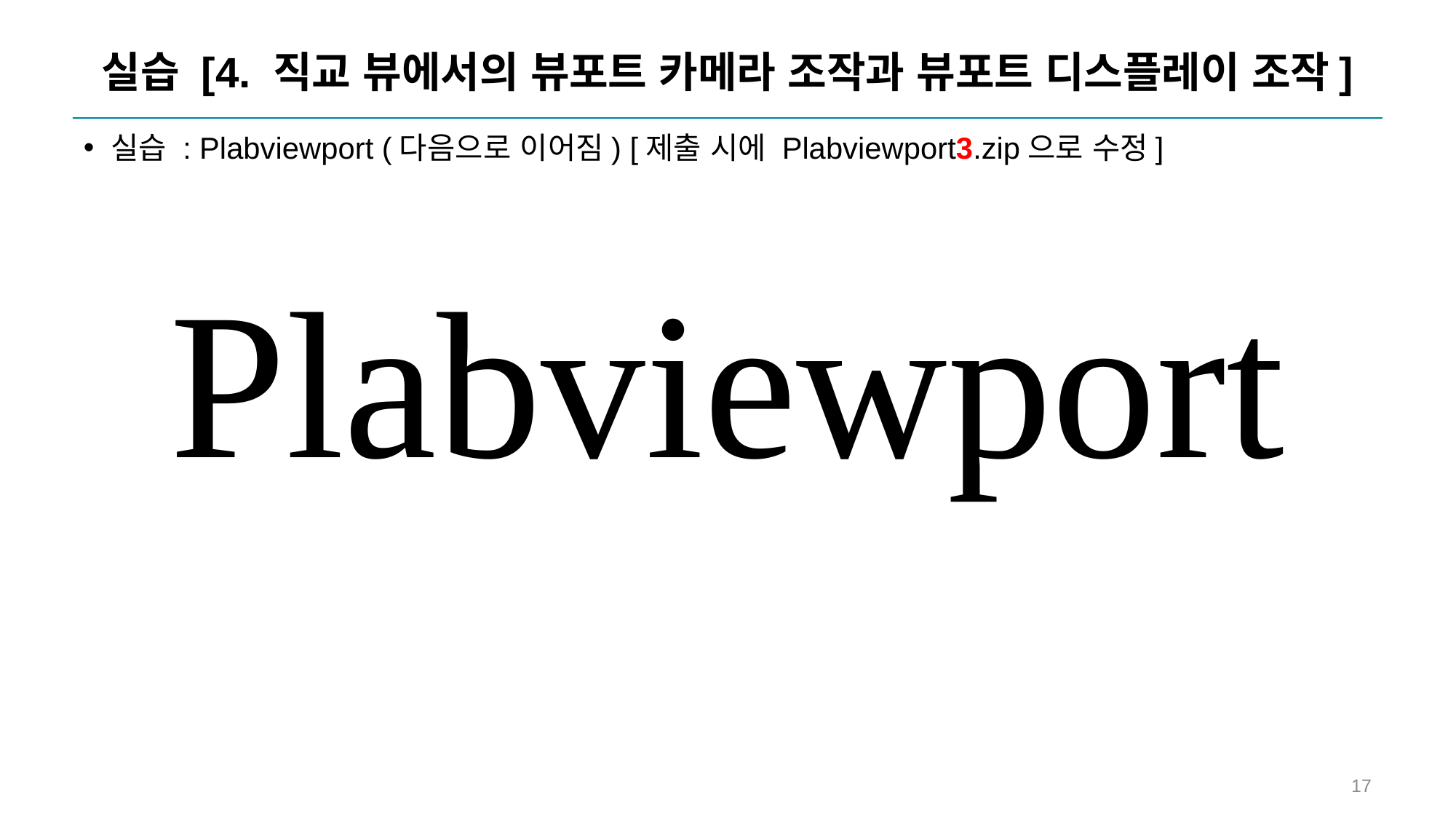

# 실습 [4. 직교 뷰에서의 뷰포트 카메라 조작과 뷰포트 디스플레이 조작]
실습 : Plabviewport (다음으로 이어짐) [제출 시에 Plabviewport3.zip으로 수정]

Plabviewport
17